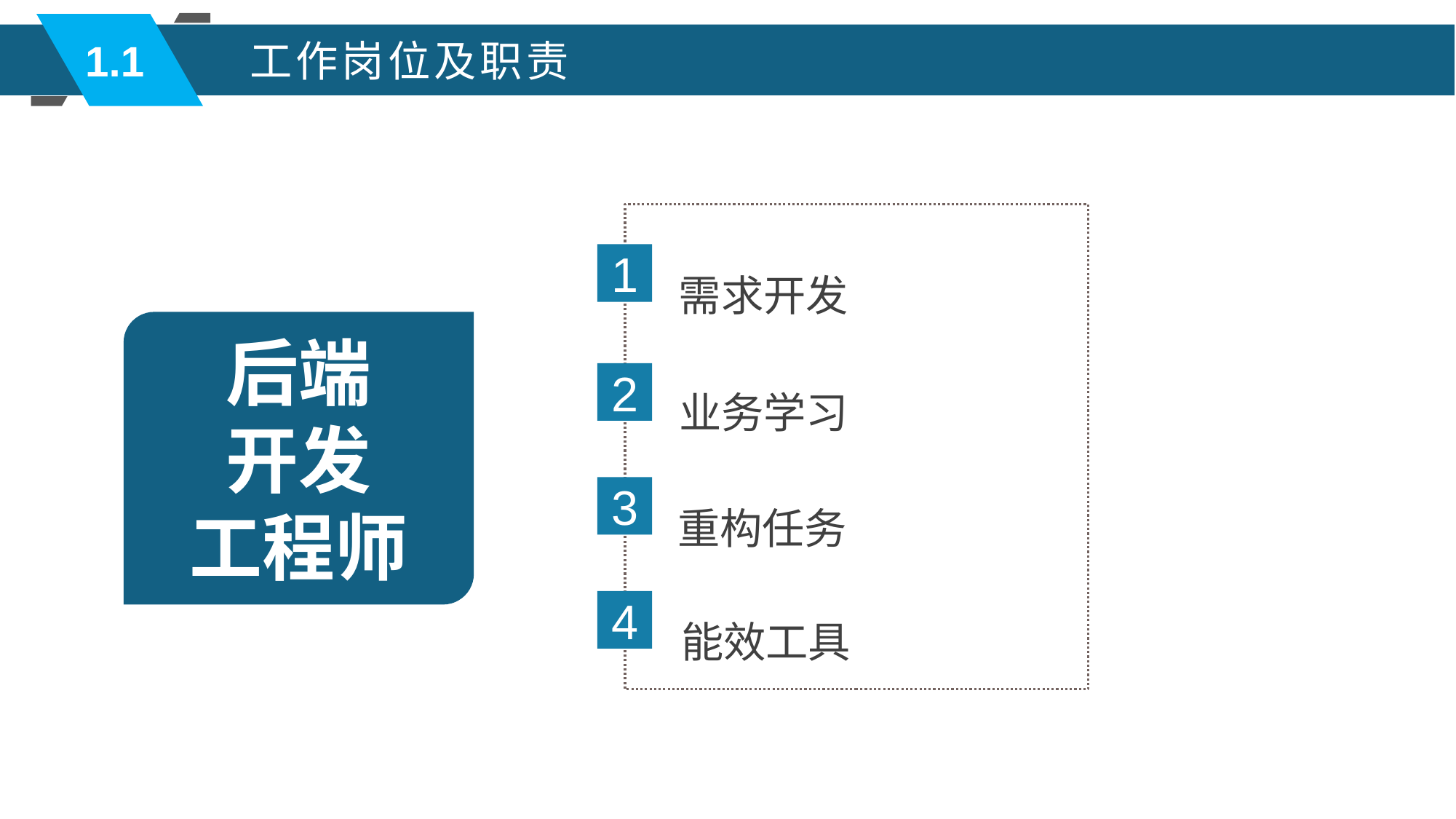

1.1
工作岗位及职责

需求开发
1
后端
开发
工程师
业务学习
2
重构任务

3

能效工具
4